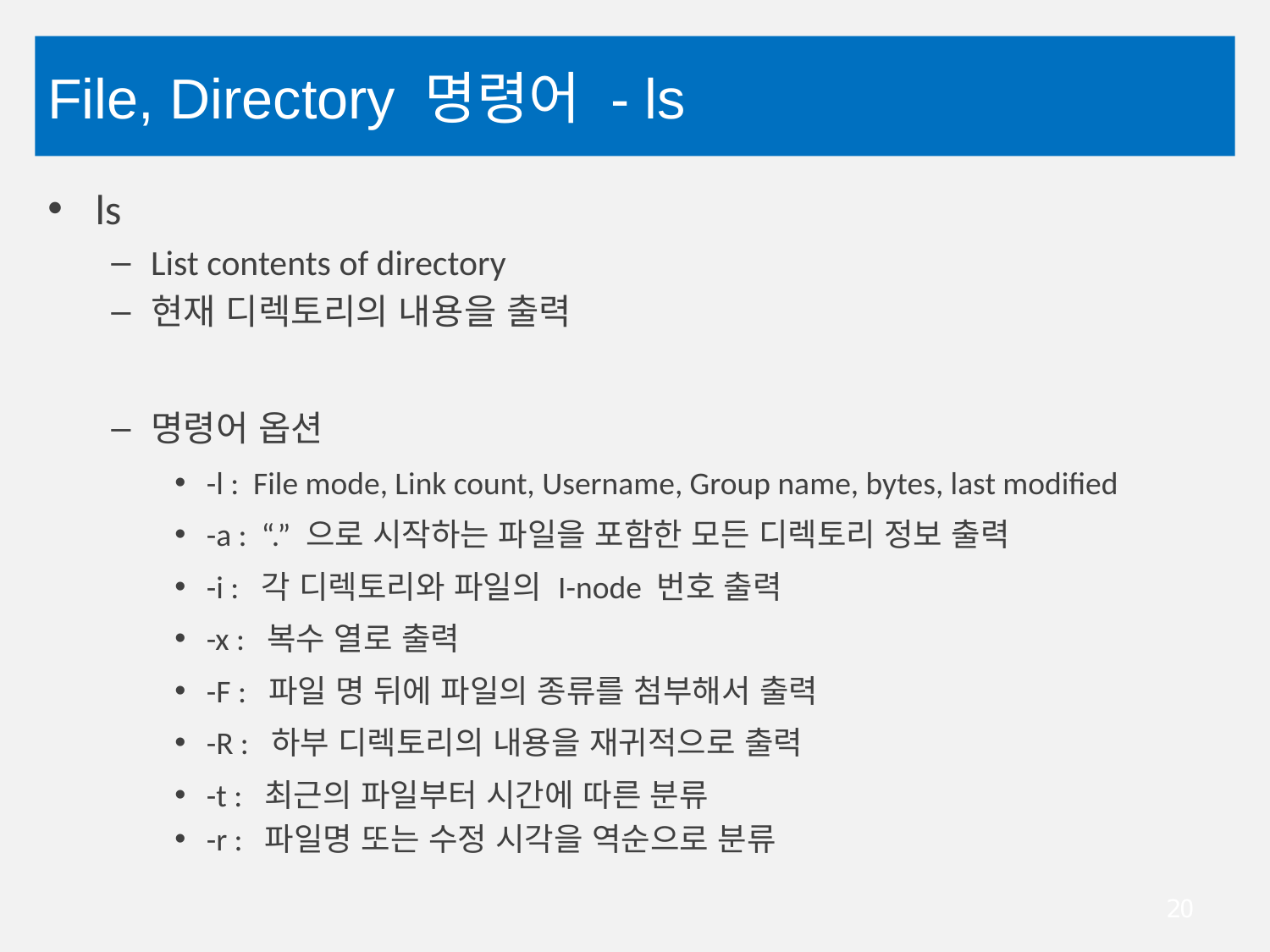

# File, Directory 명령어 - ls
ls
List contents of directory
현재 디렉토리의 내용을 출력

명령어 옵션
-l :  File mode, Link count, Username, Group name, bytes, last modified
-a :  “.” 으로 시작하는 파일을 포함한 모든 디렉토리 정보 출력
-i :  각 디렉토리와 파일의 I-node 번호 출력
-x :  복수 열로 출력
-F :  파일 명 뒤에 파일의 종류를 첨부해서 출력
-R :  하부 디렉토리의 내용을 재귀적으로 출력
-t :  최근의 파일부터 시간에 따른 분류
-r :  파일명 또는 수정 시각을 역순으로 분류
20